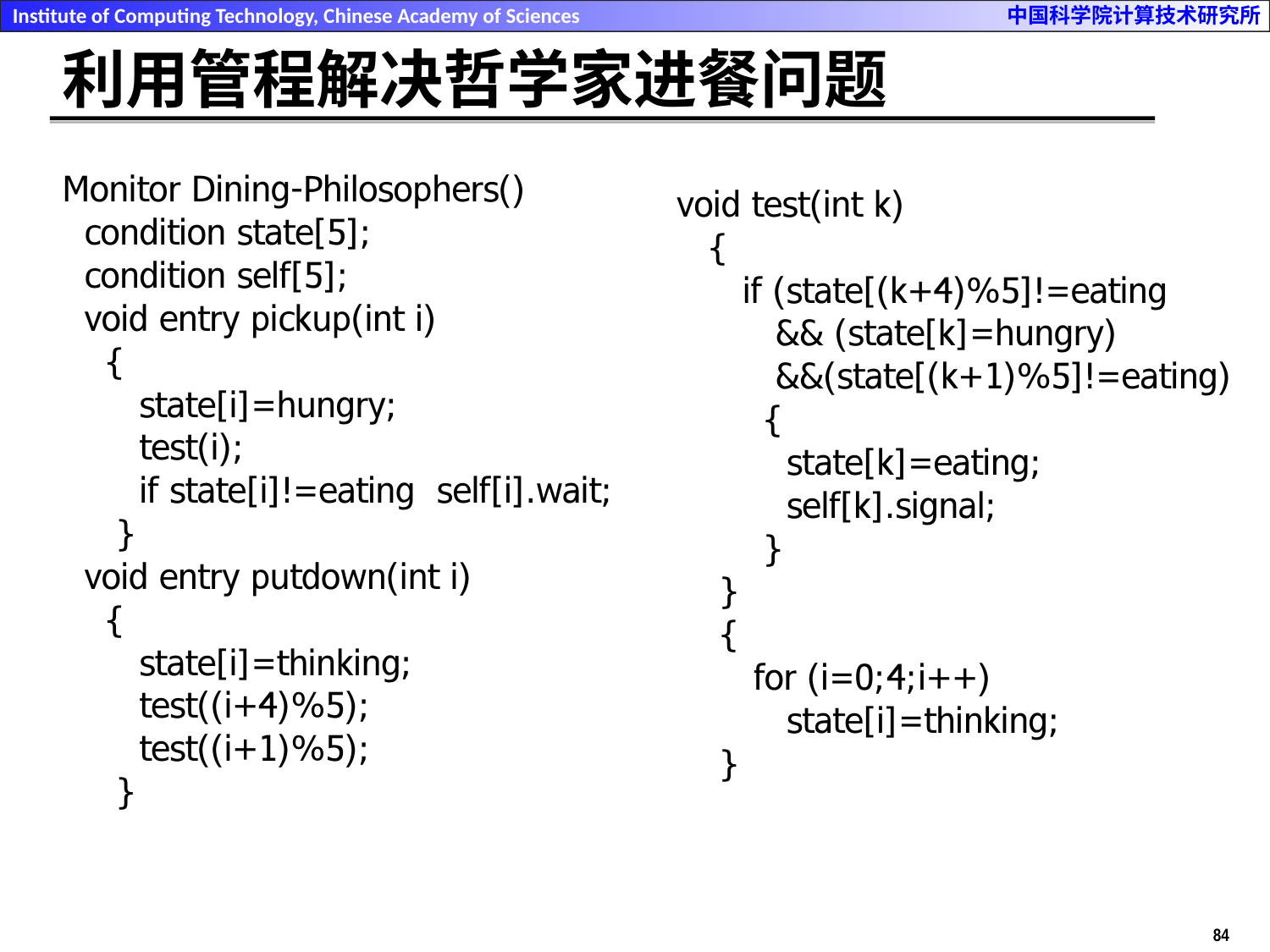

# 利用管程解决哲学家进餐问题
Monitor Dining-Philosophers()
  condition state[5];
  condition self[5];
  void entry pickup(int i)
    {
       state[i]=hungry;
       test(i);
       if state[i]!=eating  self[i].wait;
     }
  void entry putdown(int i)
    {
       state[i]=thinking;
       test((i+4)%5);
       test((i+1)%5);
     }
 void test(int k)
    {
       if (state[(k+4)%5]!=eating
          && (state[k]=hungry)
          &&(state[(k+1)%5]!=eating)
         {
           state[k]=eating;
           self[k].signal;
         }
     }
     {
        for (i=0;4;i++)
           state[i]=thinking;
     }